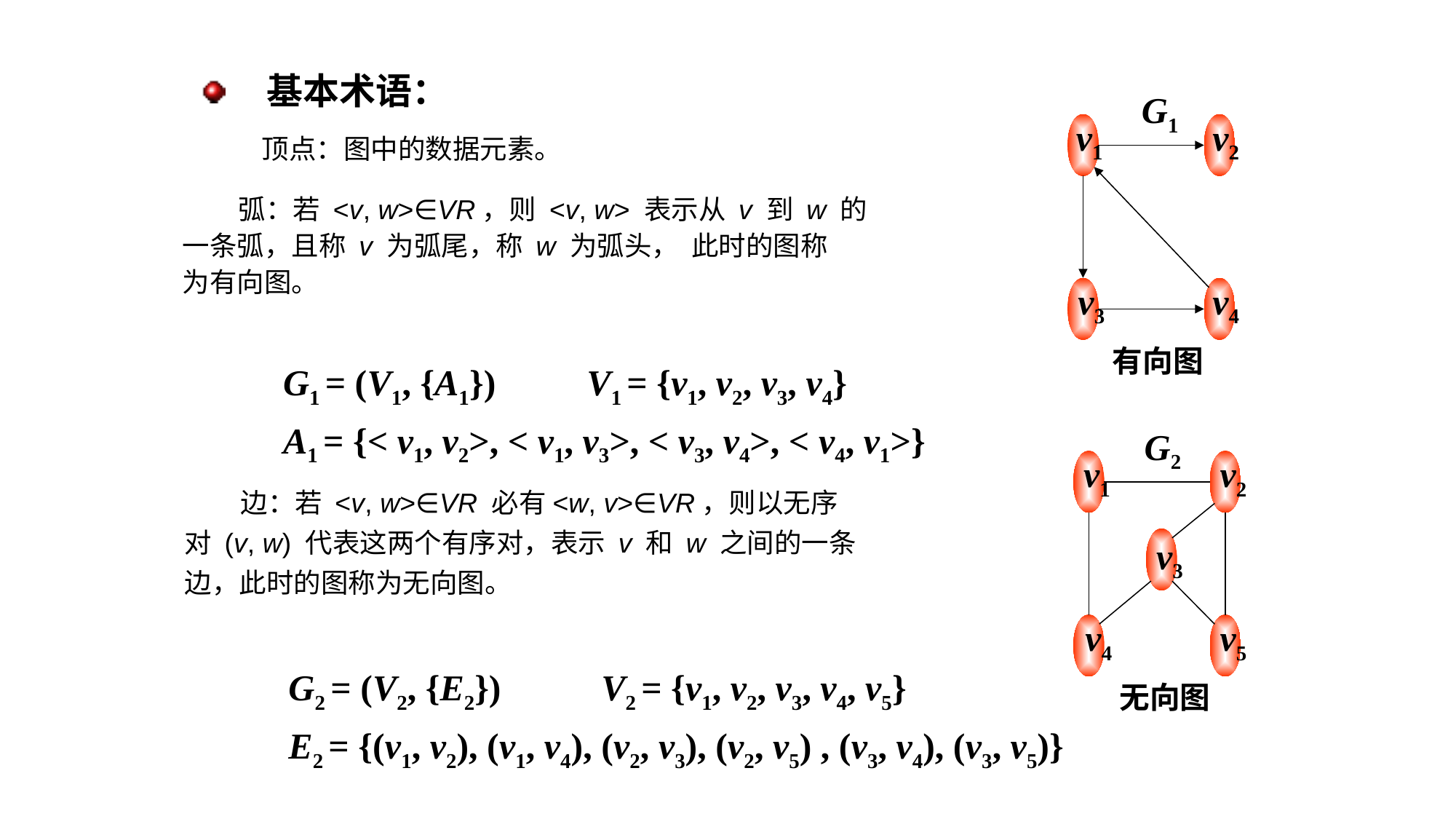

基本术语：
G1
v1
v2

v3
v4

        顶点：图中的数据元素。
        弧：若 <v, w>∈VR，则 <v, w> 表示从 v 到 w 的
一条弧，且称 v 为弧尾，称 w 为弧头，  此时的图称
为有向图。
有向图
        G1 = (V1, {A1})          V1 = {v1, v2, v3, v4}
        A1 = {< v1, v2>, < v1, v3>, < v3, v4>, < v4, v1>}
G2
v1
v2

v3

v4
v5

        边：若 <v, w>∈VR 必有<w, v>∈VR，则以无序
对 (v, w) 代表这两个有序对，表示 v 和 w 之间的一条
边，此时的图称为无向图。
        G2 = (V2, {E2})           V2 = {v1, v2, v3, v4, v5}
        E2 = {(v1, v2), (v1, v4), (v2, v3), (v2, v5) , (v3, v4), (v3, v5)}
无向图